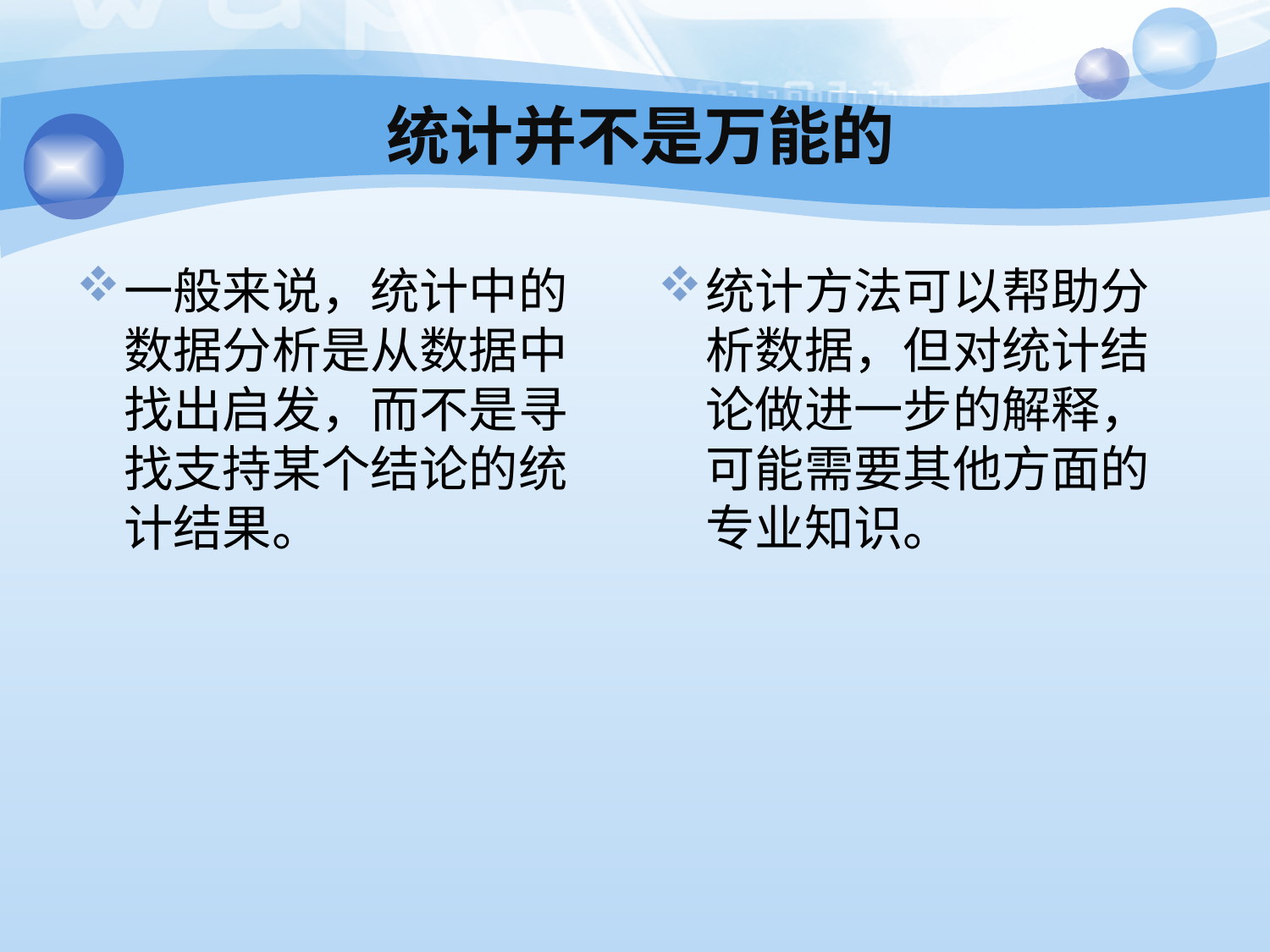

# 统计并不是万能的
一般来说，统计中的数据分析是从数据中找出启发，而不是寻找支持某个结论的统计结果。
统计方法可以帮助分析数据，但对统计结论做进一步的解释，可能需要其他方面的专业知识。